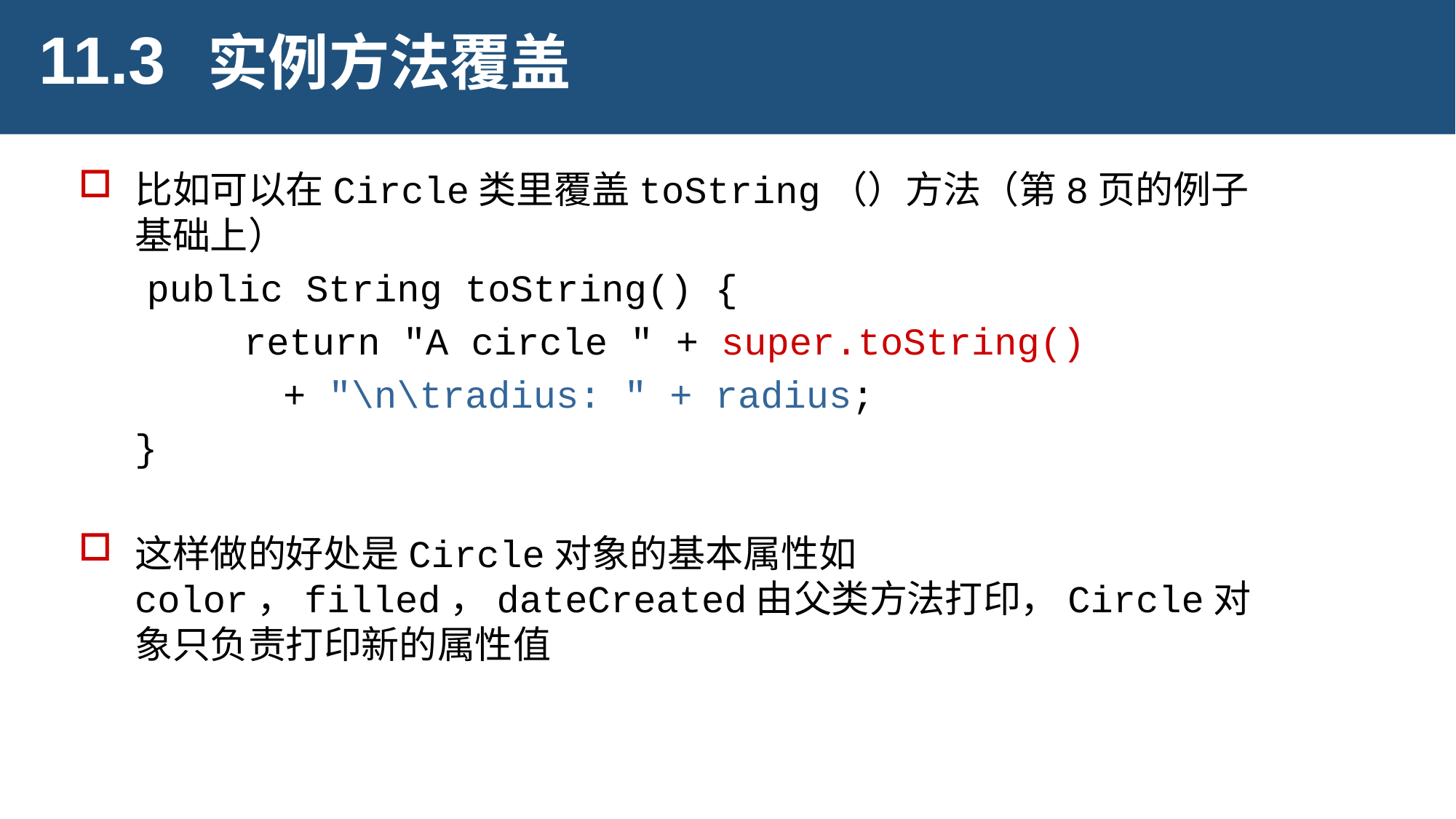

11.3
实例方法覆盖
比如可以在Circle类里覆盖toString（）方法（第8页的例子基础上）
   public String toString() {
		return "A circle " + super.toString()
         + "\n\tradius: " + radius;
	}

这样做的好处是Circle对象的基本属性如color，filled，dateCreated由父类方法打印，Circle对象只负责打印新的属性值